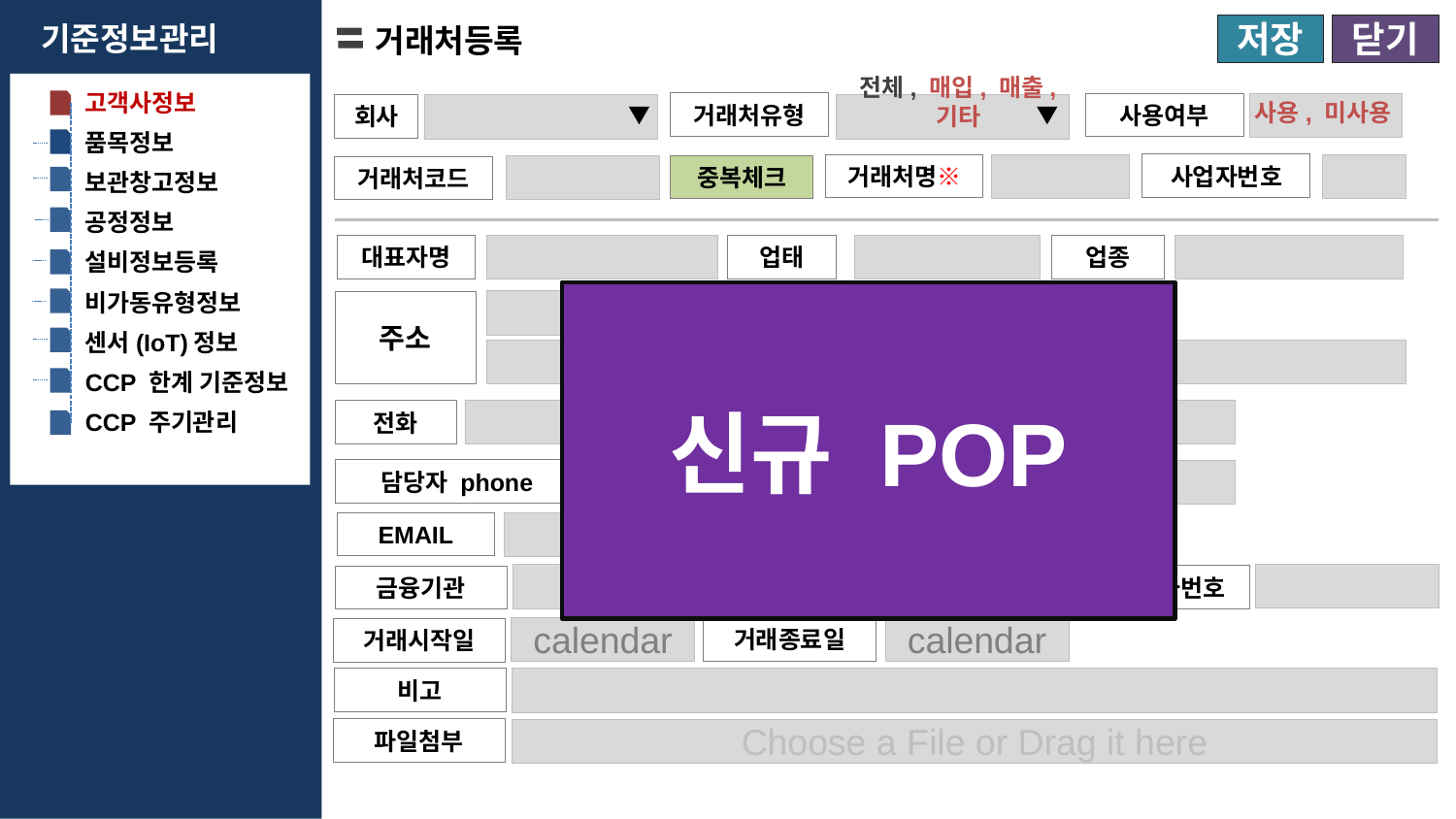

기준정보관리
거래처등록
저장
닫기

전체, 매입, 매출, 기타

고객사정보
사용, 미사용

거래처유형

사용여부
회사

품목정보

사업자번호
거래처명※

중복체크
거래처코드
보관창고정보

공정정보

대표자명
업태
업종
설비정보등록

비가동유형정보
신규 POP

찾기

주소
센서(IoT)정보

CCP 한계 기준정보

CCP 주기관리
전화
Fax

담당자 phone
담당자명
EMAIL

이메일_계산서

예금주
계좌번호
금융기관
calendar
calendar
거래종료일
거래시작일

비고
파일첨부
Choose a File or Drag it here